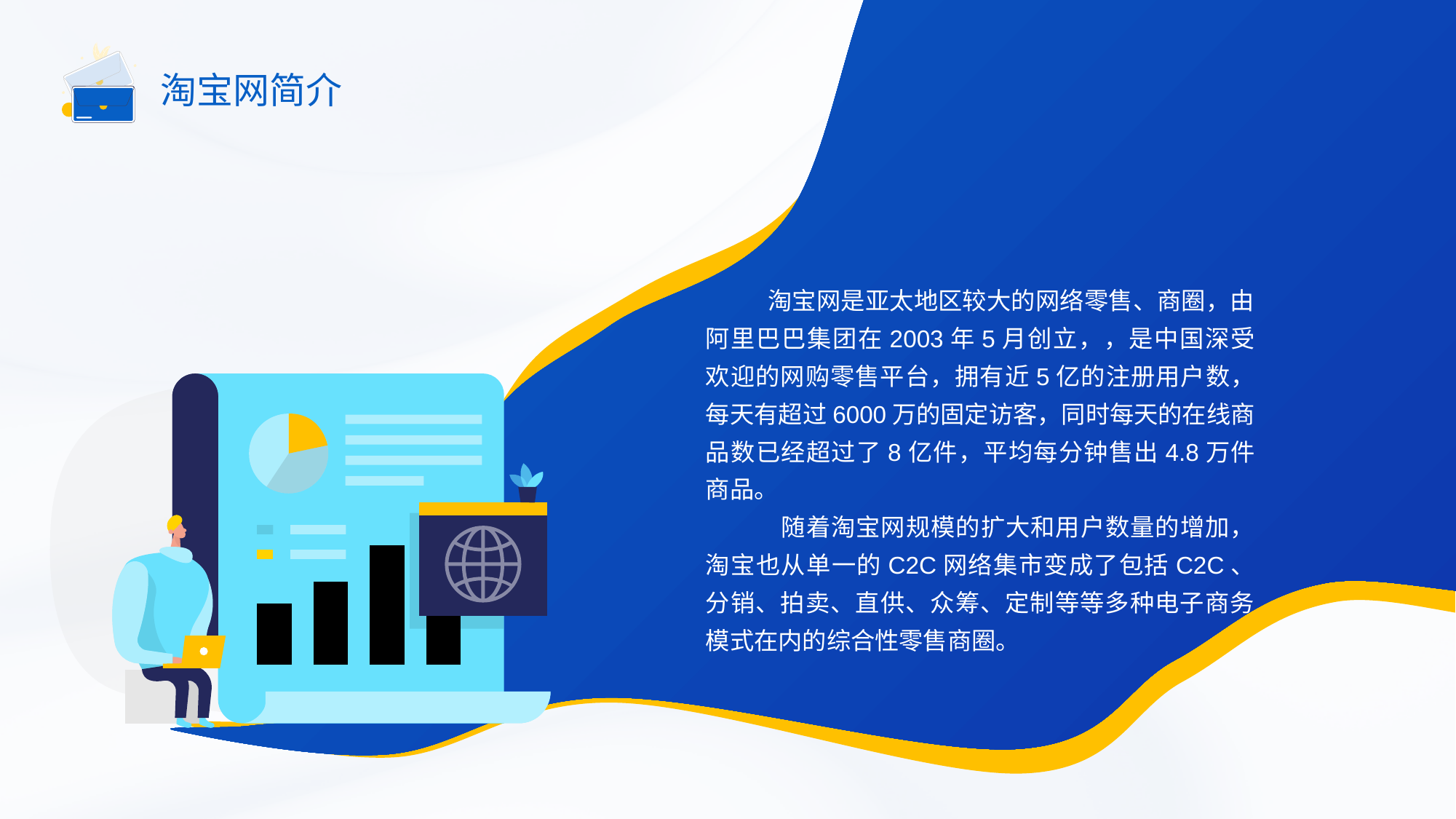

淘宝网简介
          淘宝网是亚太地区较大的网络零售、商圈，由阿里巴巴集团在2003年5月创立，，是中国深受欢迎的网购零售平台，拥有近5亿的注册用户数，每天有超过6000万的固定访客，同时每天的在线商品数已经超过了8亿件，平均每分钟售出4.8万件商品。
           随着淘宝网规模的扩大和用户数量的增加，淘宝也从单一的C2C网络集市变成了包括C2C、分销、拍卖、直供、众筹、定制等等多种电子商务模式在内的综合性零售商圈。